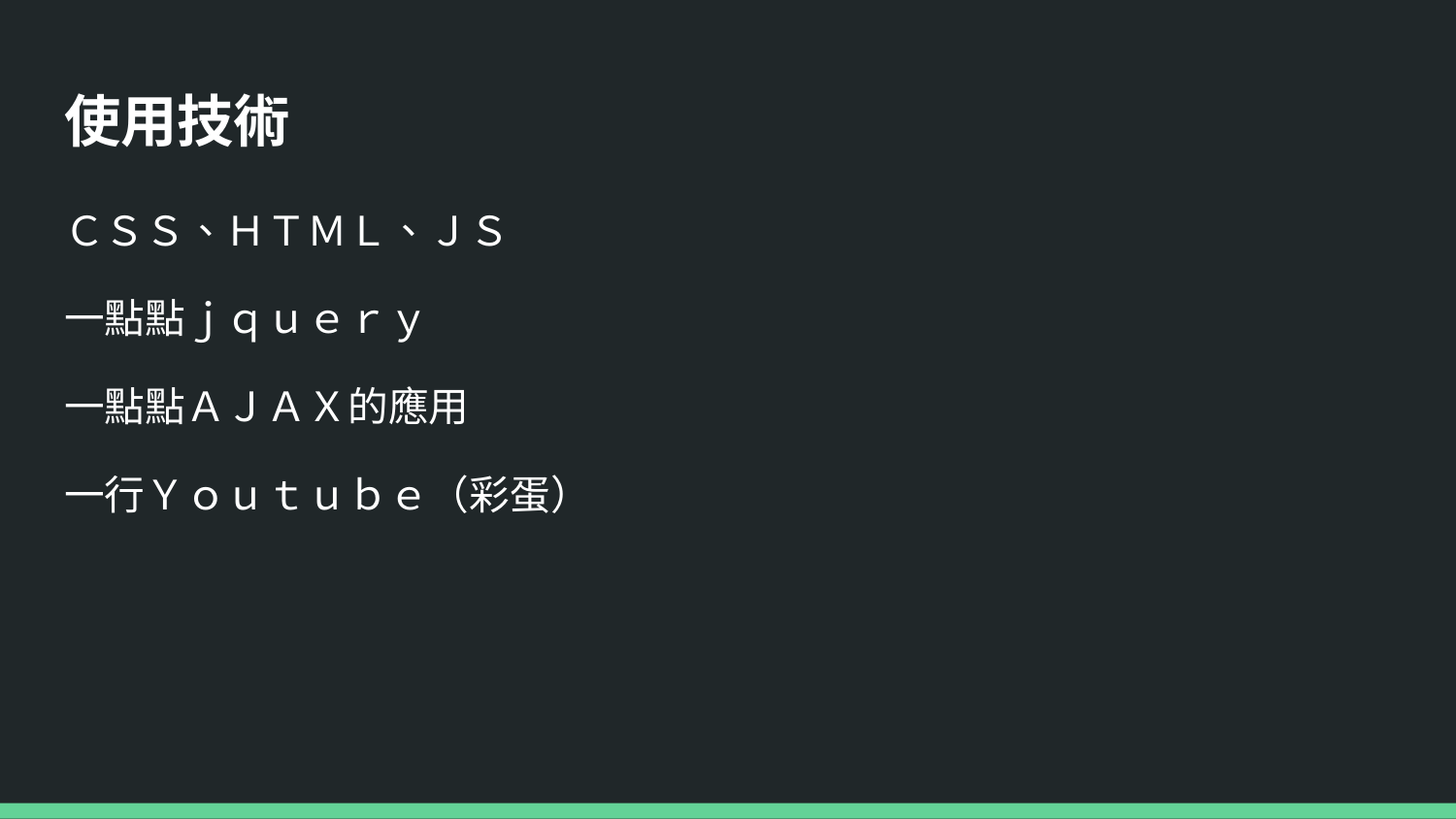

# 使用技術
往往站
ＣＳＳ、ＨＴＭＬ、ＪＳ
一點點ｊｑｕｅｒｙ
一點點ＡＪＡＸ的應用
一行Ｙｏｕｔｕｂｅ（彩蛋）